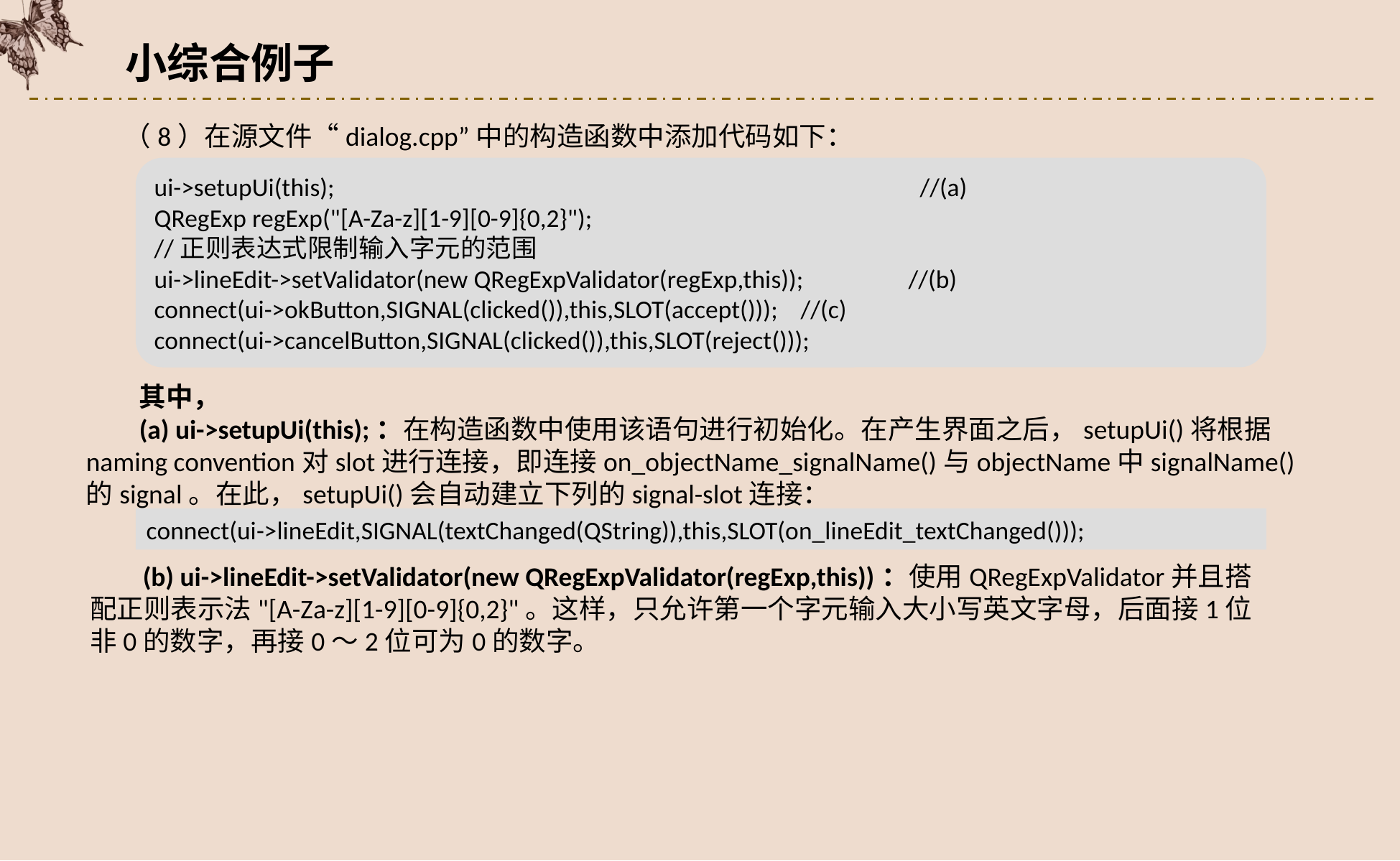

小综合例子
（8）在源文件“dialog.cpp”中的构造函数中添加代码如下：
ui->setupUi(this);					 	  //(a)
QRegExp regExp("[A-Za-z][1-9][0-9]{0,2}");
//正则表达式限制输入字元的范围
ui->lineEdit->setValidator(new QRegExpValidator(regExp,this));	//(b)
connect(ui->okButton,SIGNAL(clicked()),this,SLOT(accept()));	//(c)
connect(ui->cancelButton,SIGNAL(clicked()),this,SLOT(reject()));
其中，
(a) ui->setupUi(this);：在构造函数中使用该语句进行初始化。在产生界面之后，setupUi()将根据naming convention对slot进行连接，即连接on_objectName_signalName()与objectName中signalName()的signal。在此，setupUi()会自动建立下列的signal-slot连接：
connect(ui->lineEdit,SIGNAL(textChanged(QString)),this,SLOT(on_lineEdit_textChanged()));
(b) ui->lineEdit->setValidator(new QRegExpValidator(regExp,this))：使用QRegExpValidator并且搭配正则表示法"[A-Za-z][1-9][0-9]{0,2}"。这样，只允许第一个字元输入大小写英文字母，后面接1位非0的数字，再接0～2位可为0的数字。